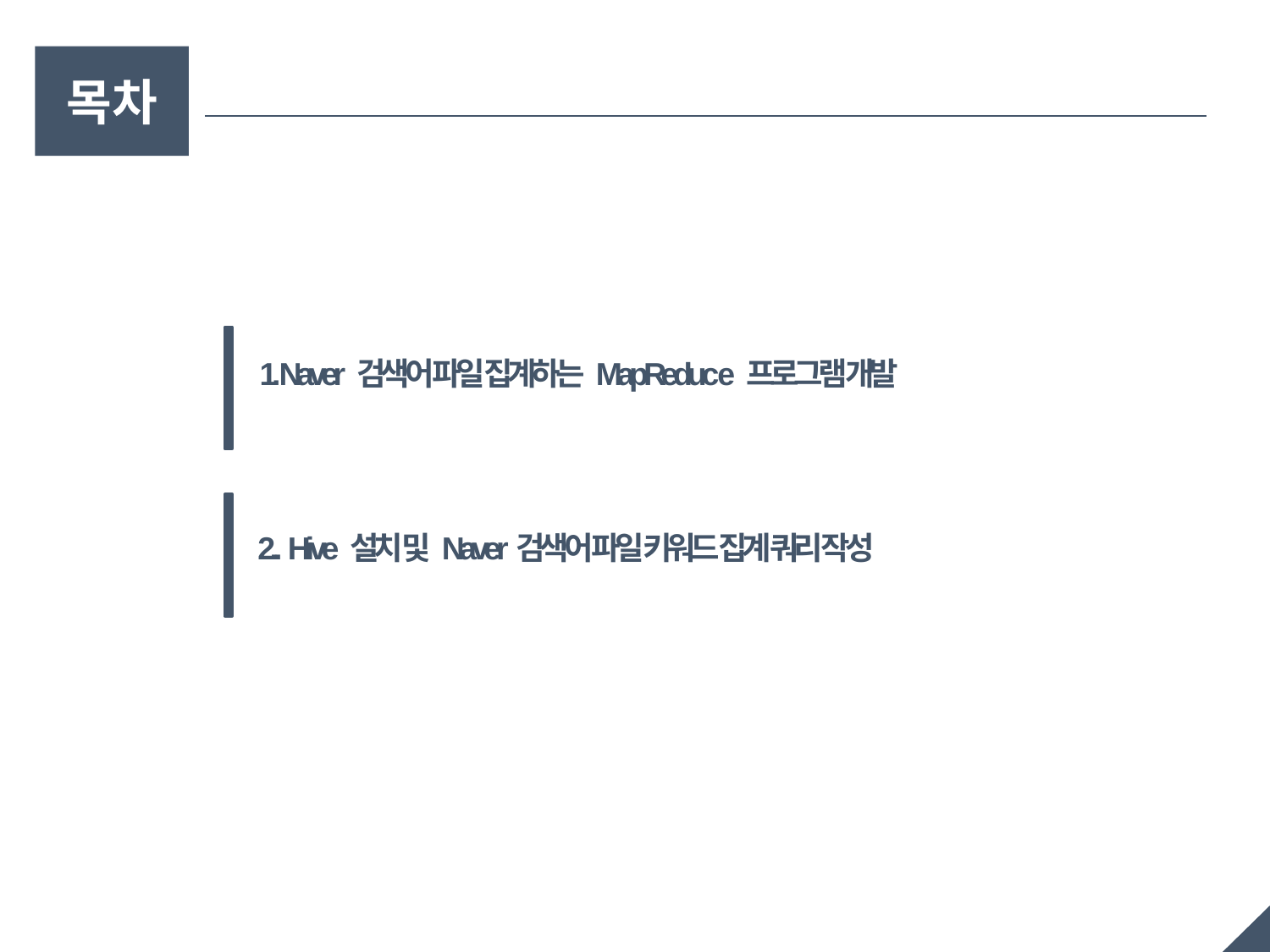

목차

1. Naver 검색어 파일 집계하는 MapReduc e 프로그램 개발

2..   Hive 설치 및 Naver검색어 파일 키워드 집계 쿼리 작성